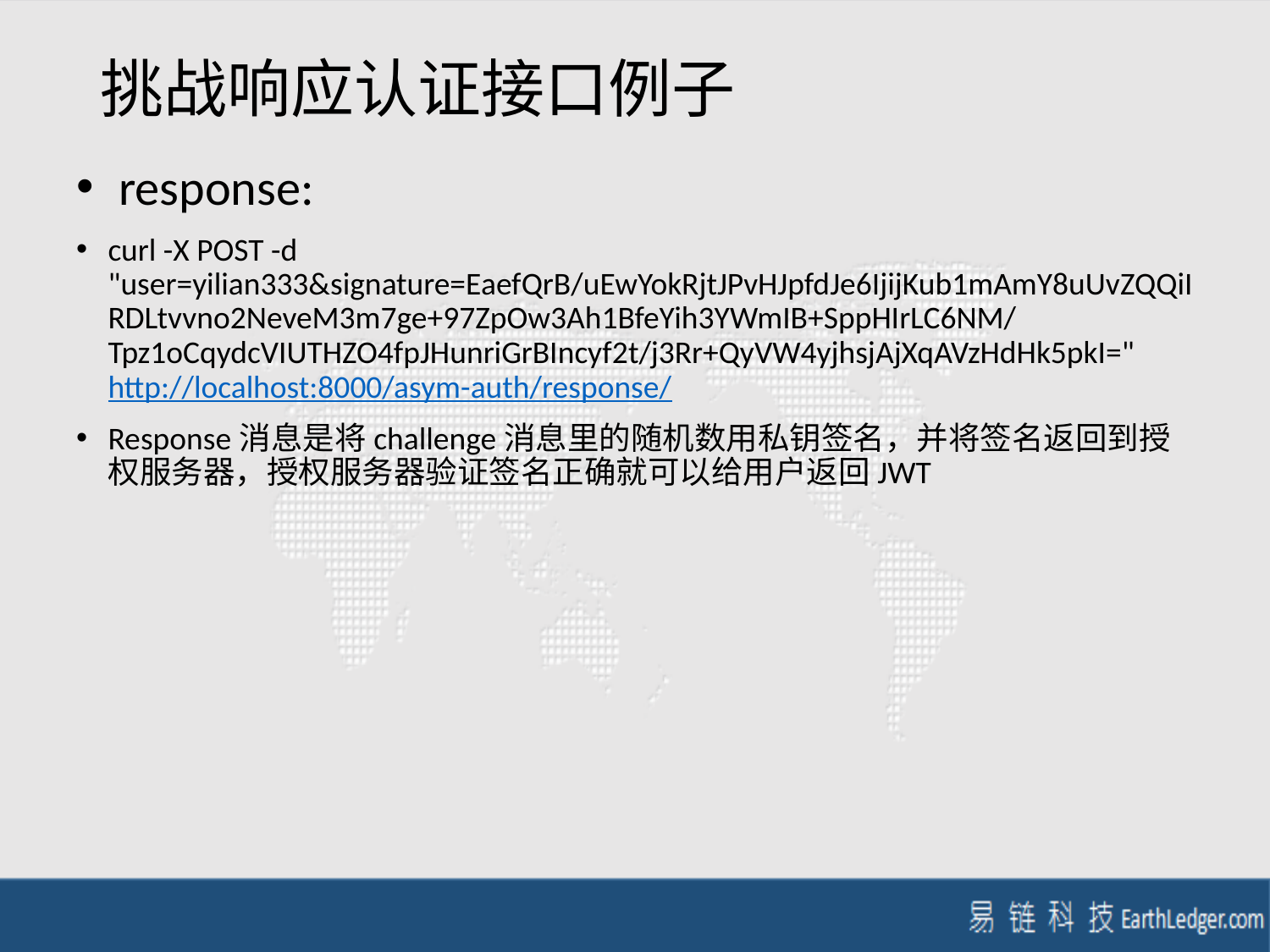

# 挑战响应认证接口例子
 response:
curl -X POST -d "user=yilian333&signature=EaefQrB/uEwYokRjtJPvHJpfdJe6IjijKub1mAmY8uUvZQQiIRDLtvvno2NeveM3m7ge+97ZpOw3Ah1BfeYih3YWmIB+SppHIrLC6NM/Tpz1oCqydcVIUTHZO4fpJHunriGrBIncyf2t/j3Rr+QyVW4yjhsjAjXqAVzHdHk5pkI=" http://localhost:8000/asym-auth/response/
Response消息是将challenge消息里的随机数用私钥签名，并将签名返回到授权服务器，授权服务器验证签名正确就可以给用户返回JWT